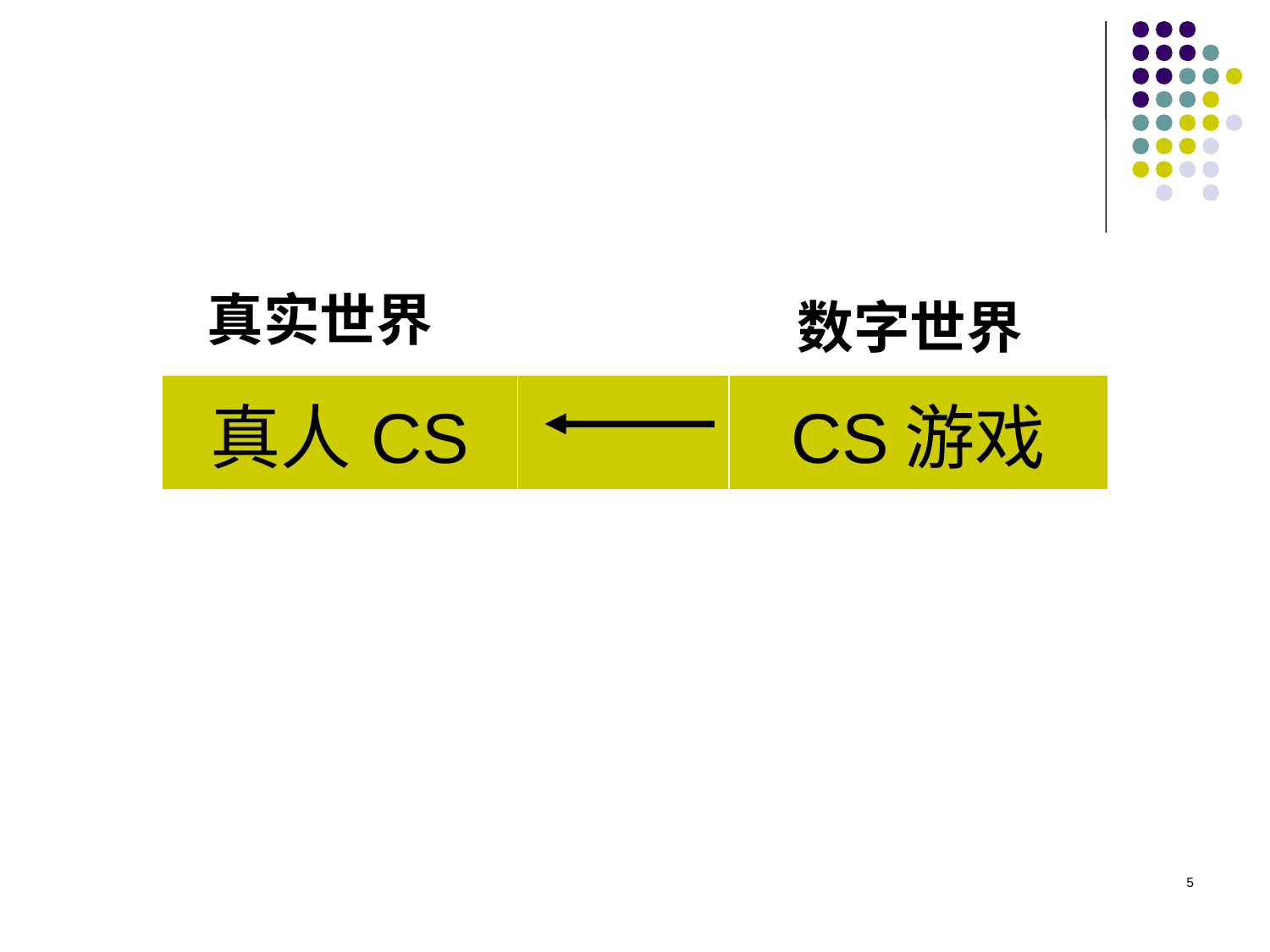

真实世界
数字世界
| 真人CS |  | CS游戏 |
| --- | --- | --- |
5